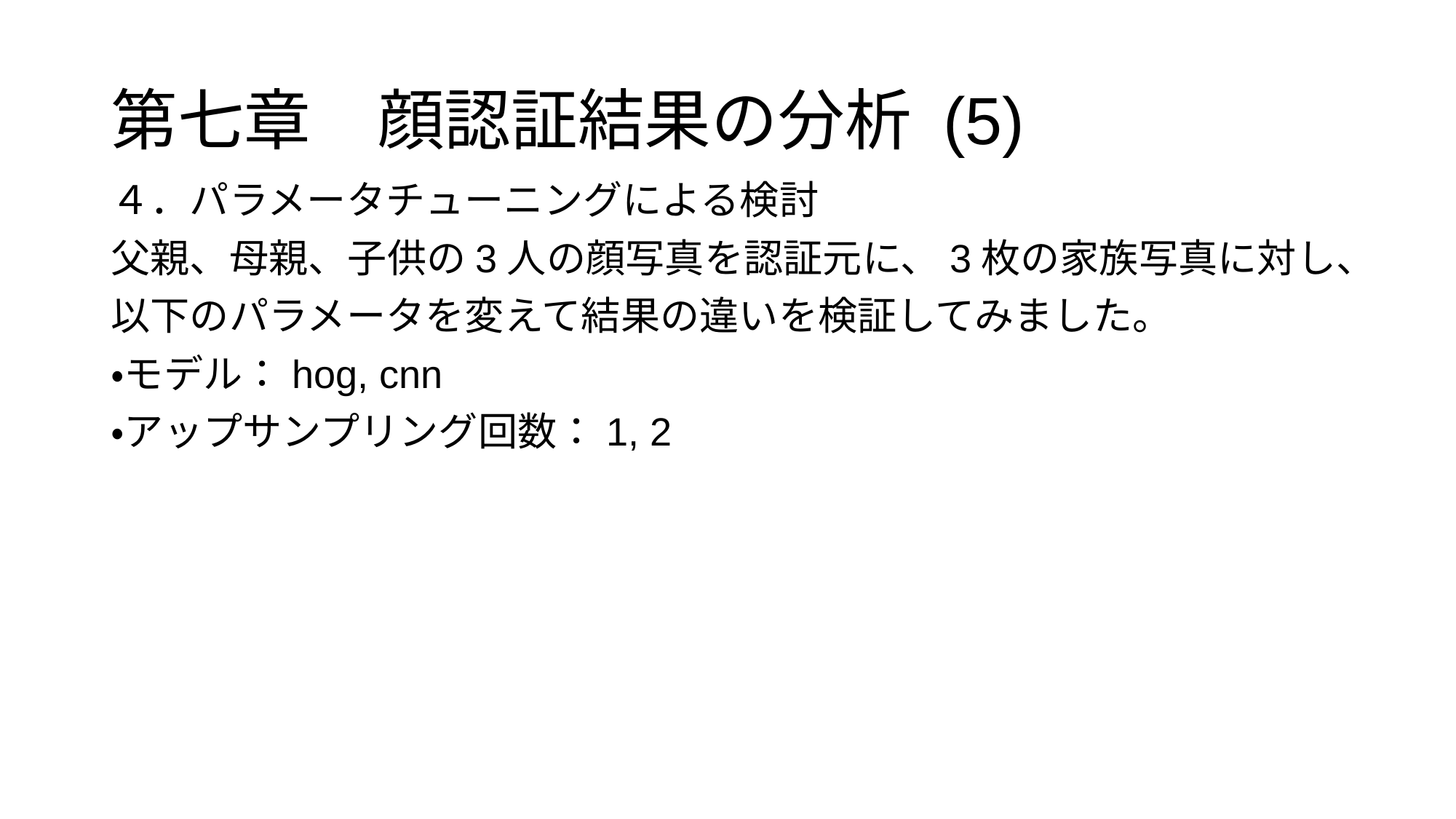

# 第七章　顔認証結果の分析 (5)
４．パラメータチューニングによる検討
父親、母親、子供の3人の顔写真を認証元に、3枚の家族写真に対し、
以下のパラメータを変えて結果の違いを検証してみました。
・モデル：hog, cnn
・アップサンプリング回数：1, 2